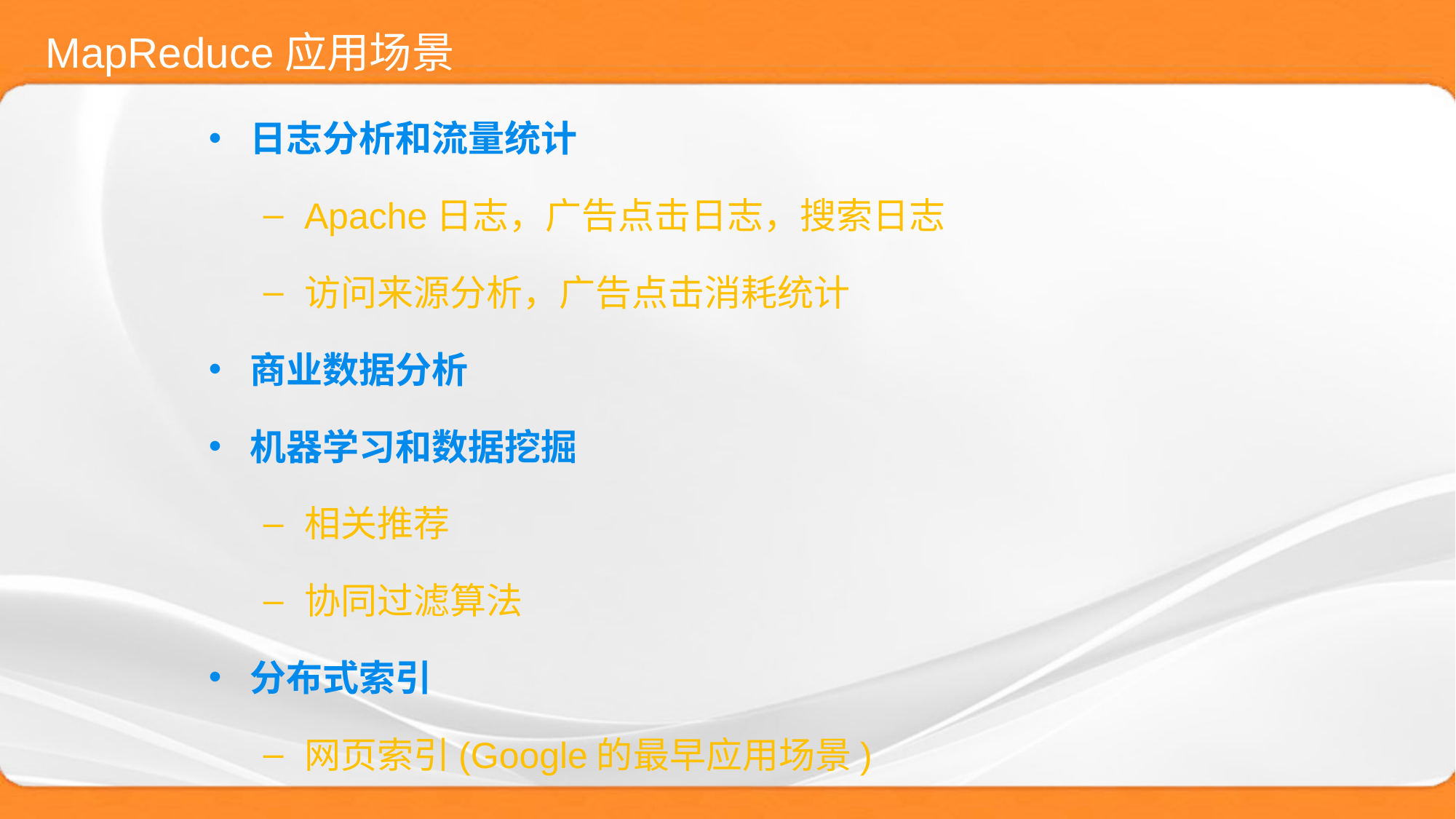

# MapReduce应用场景
日志分析和流量统计
Apache日志，广告点击日志，搜索日志
访问来源分析，广告点击消耗统计
商业数据分析
机器学习和数据挖掘
相关推荐
协同过滤算法
分布式索引
网页索引(Google的最早应用场景)